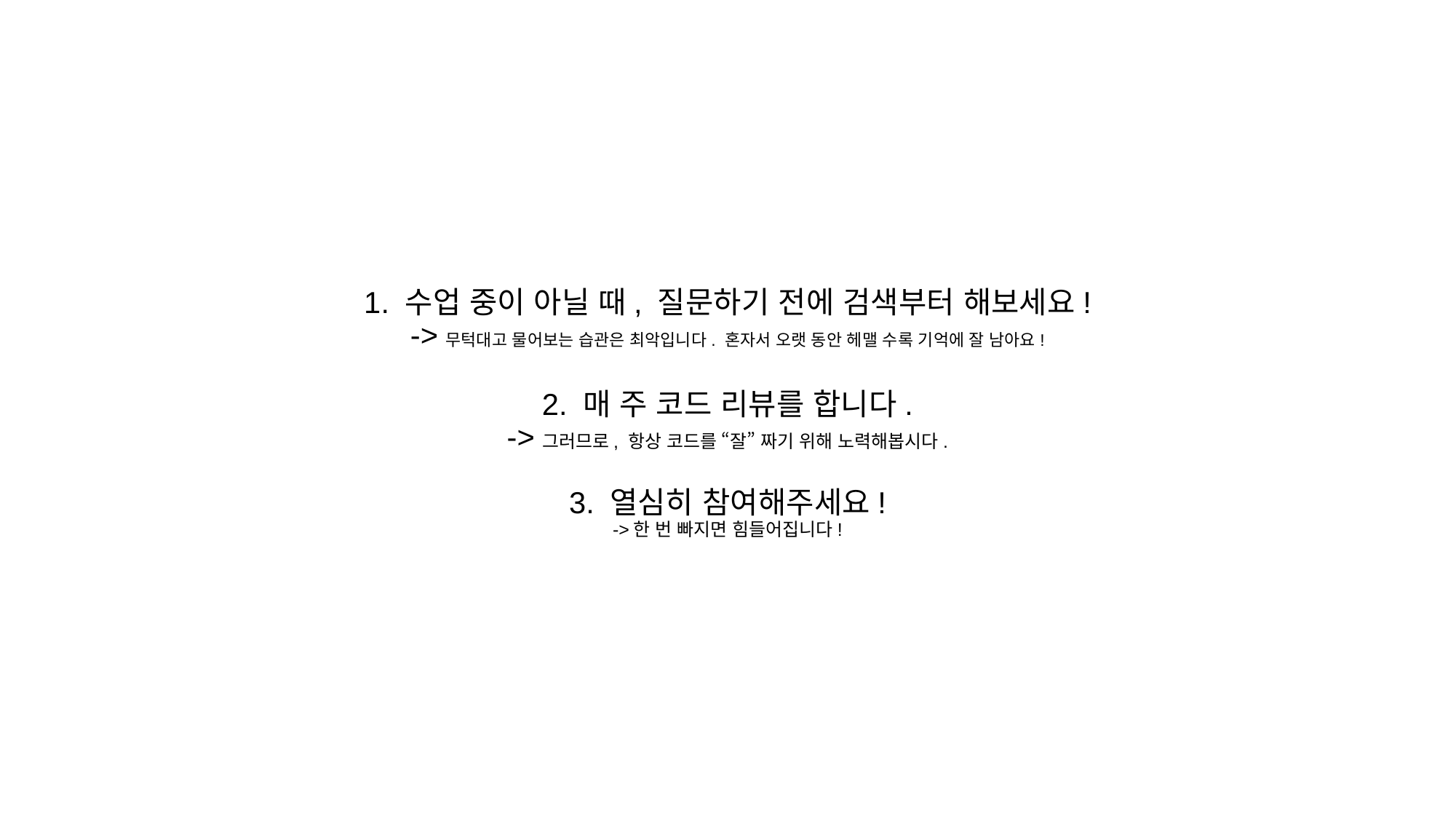

# 1. 수업 중이 아닐 때, 질문하기 전에 검색부터 해보세요! ->무턱대고 물어보는 습관은 최악입니다. 혼자서 오랫 동안 헤맬 수록 기억에 잘 남아요! 2. 매 주 코드 리뷰를 합니다. ->그러므로, 항상 코드를 “잘” 짜기 위해 노력해봅시다. 3. 열심히 참여해주세요! ->한 번 빠지면 힘들어집니다!